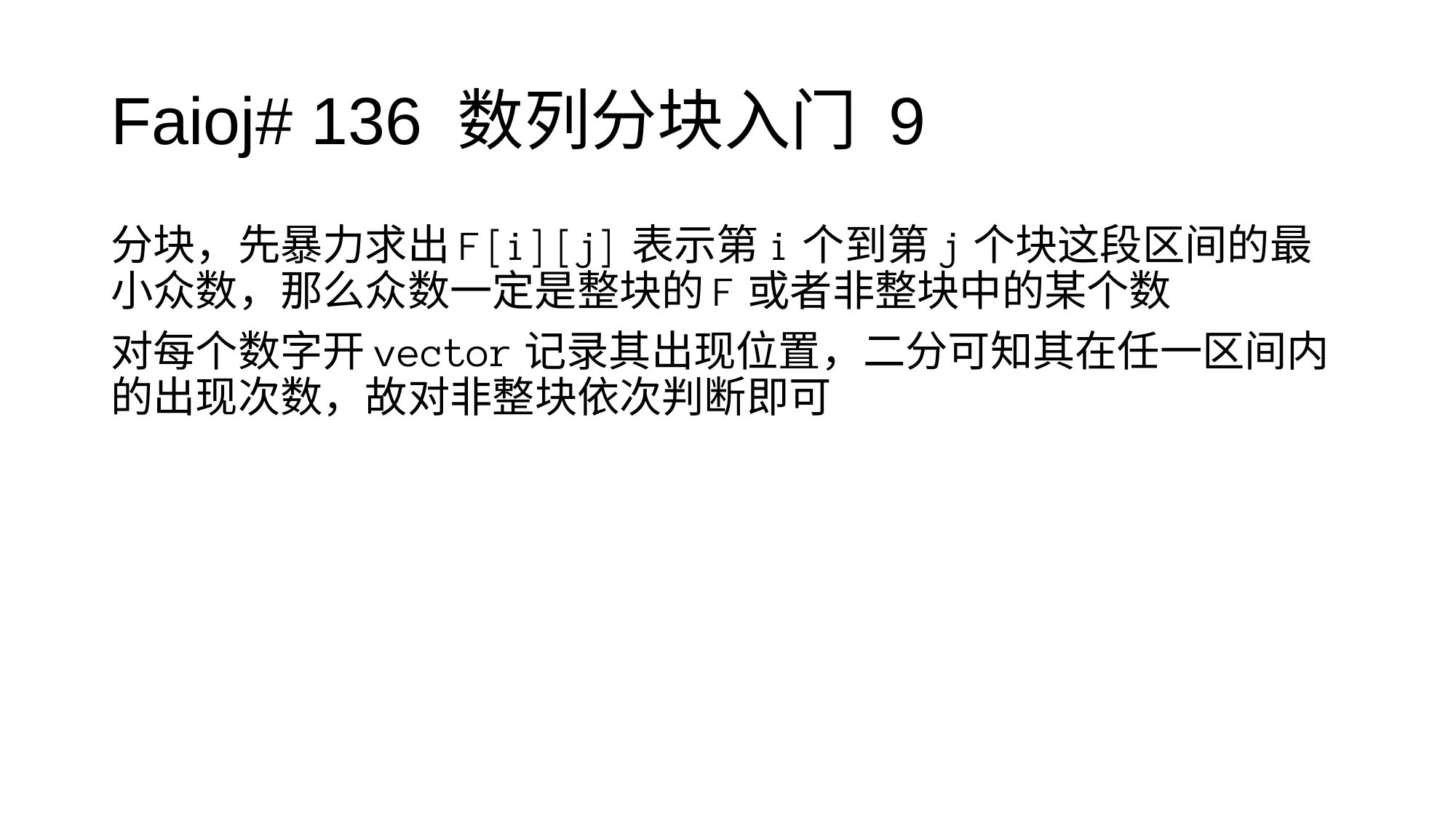

# Faioj# 136 数列分块入门 9
分块，先暴力求出F[i][j]表示第i个到第j个块这段区间的最小众数，那么众数一定是整块的F或者非整块中的某个数
对每个数字开vector记录其出现位置，二分可知其在任一区间内的出现次数，故对非整块依次判断即可